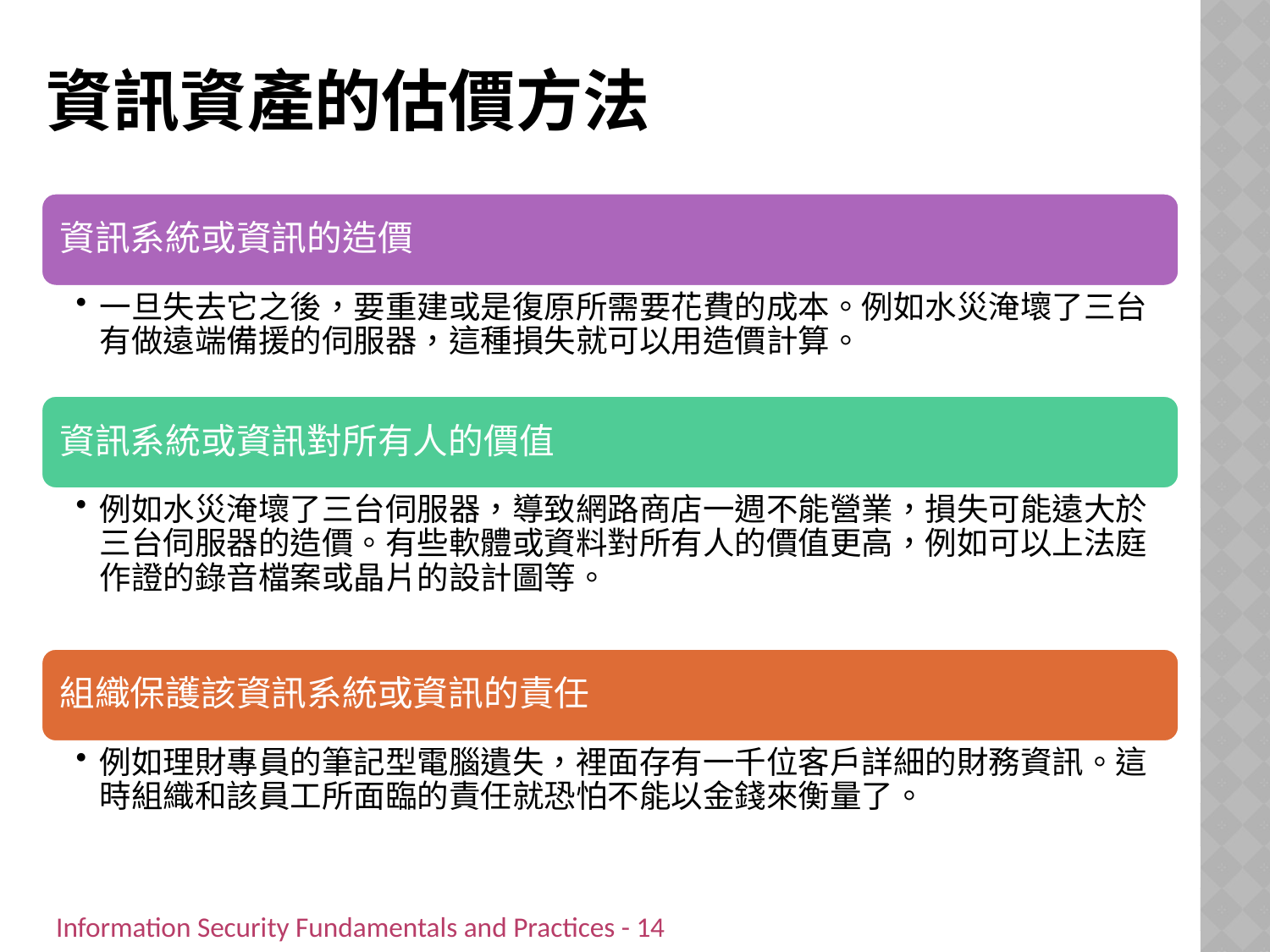

# 資訊資產的估價方法
資訊系統或資訊的造價
一旦失去它之後，要重建或是復原所需要花費的成本。例如水災淹壞了三台有做遠端備援的伺服器，這種損失就可以用造價計算。
資訊系統或資訊對所有人的價值
例如水災淹壞了三台伺服器，導致網路商店一週不能營業，損失可能遠大於三台伺服器的造價。有些軟體或資料對所有人的價值更高，例如可以上法庭作證的錄音檔案或晶片的設計圖等。
組織保護該資訊系統或資訊的責任
例如理財專員的筆記型電腦遺失，裡面存有一千位客戶詳細的財務資訊。這時組織和該員工所面臨的責任就恐怕不能以金錢來衡量了。